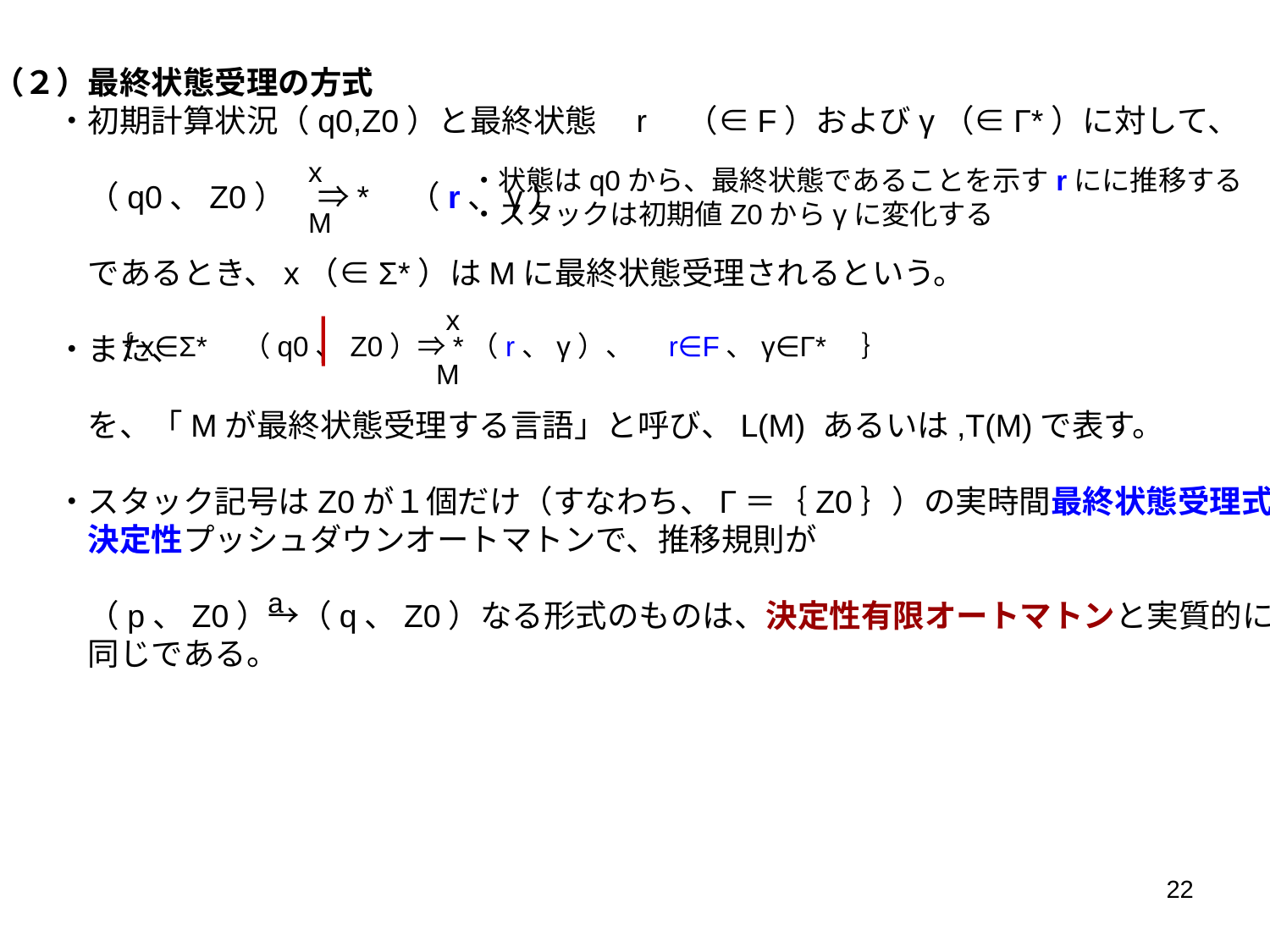

（２）最終状態受理の方式
　　・初期計算状況（q0,Z0）と最終状態　r　（∈F）およびγ（∈Γ*）に対して、

　　　（q0、Z0）　⇒*　（r、γ）

　　　であるとき、x（∈Σ*）はMに最終状態受理されるという。

　　・また、

　　　を、「Mが最終状態受理する言語」と呼び、L(M) あるいは,T(M)で表す。

　　・スタック記号はZ0が１個だけ（すなわち、Γ＝｛Z0｝）の実時間最終状態受理式
　　　決定性プッシュダウンオートマトンで、推移規則が

　　　（p、Z0）→（q、Z0）なる形式のものは、決定性有限オートマトンと実質的に
　　　同じである。

x

M
・状態はq0から、最終状態であることを示すrにに推移する
・スタックは初期値Z0からγに変化する
x

｛x∈Σ*　（q0、Z0）⇒*（r、γ）、　r∈F、γ∈Γ*　｝
M
a
22